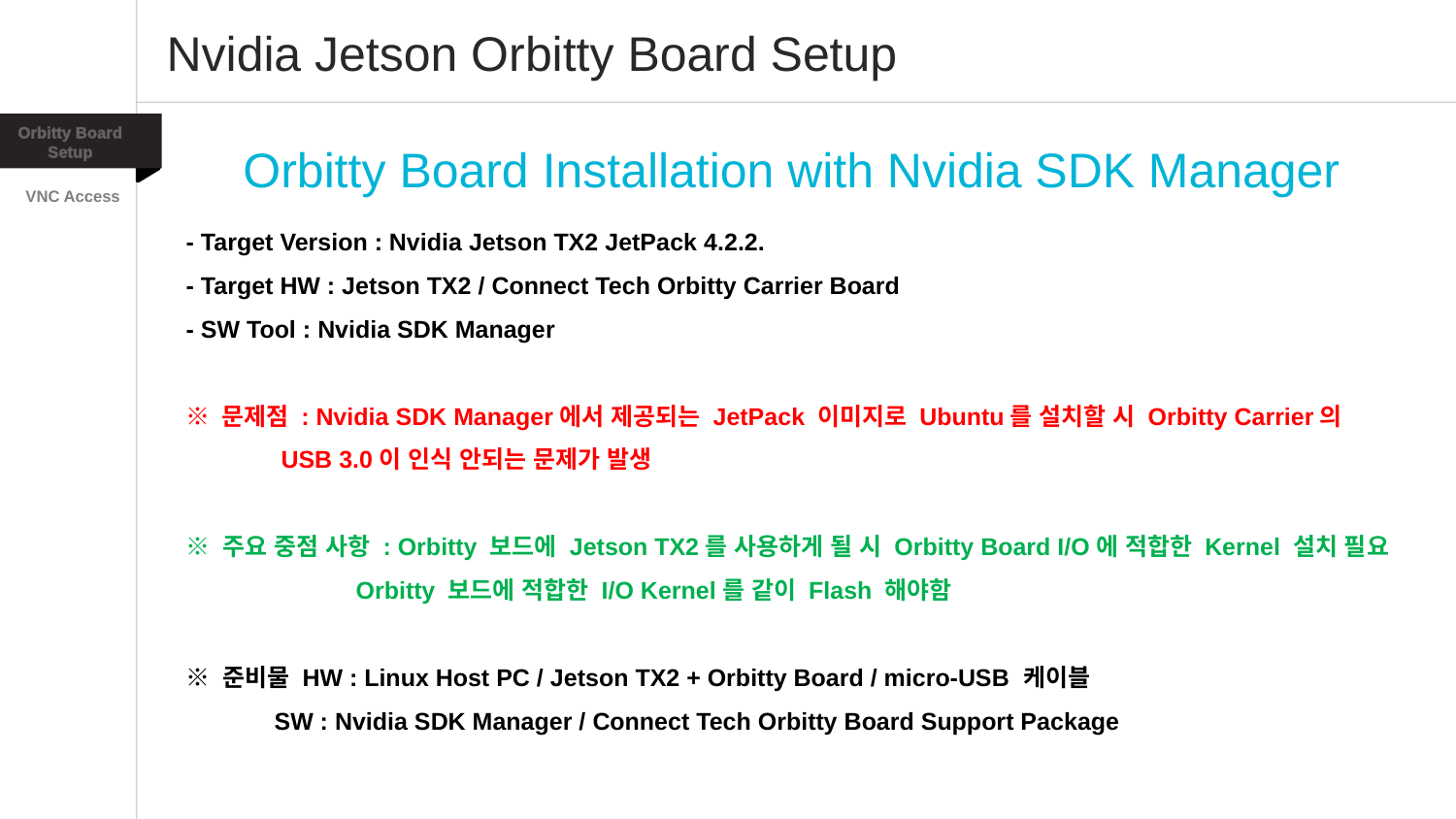

Nvidia Jetson Orbitty Board Setup
Orbitty Board Installation with Nvidia SDK Manager

Orbitty Board
Setup
VNC Access
- Target Version : Nvidia Jetson TX2 JetPack 4.2.2.
- Target HW : Jetson TX2 / Connect Tech Orbitty Carrier Board
- SW Tool : Nvidia SDK Manager

※ 문제점 : Nvidia SDK Manager에서 제공되는 JetPack 이미지로 Ubuntu를 설치할 시 Orbitty Carrier의
              USB 3.0이 인식 안되는 문제가 발생

※ 주요 중점 사항 : Orbitty 보드에 Jetson TX2를 사용하게 될 시 Orbitty Board I/O에 적합한 Kernel 설치 필요
                         Orbitty 보드에 적합한 I/O Kernel를 같이 Flash 해야함

※ 준비물 HW : Linux Host PC / Jetson TX2 + Orbitty Board / micro-USB 케이블
             SW : Nvidia SDK Manager / Connect Tech Orbitty Board Support Package